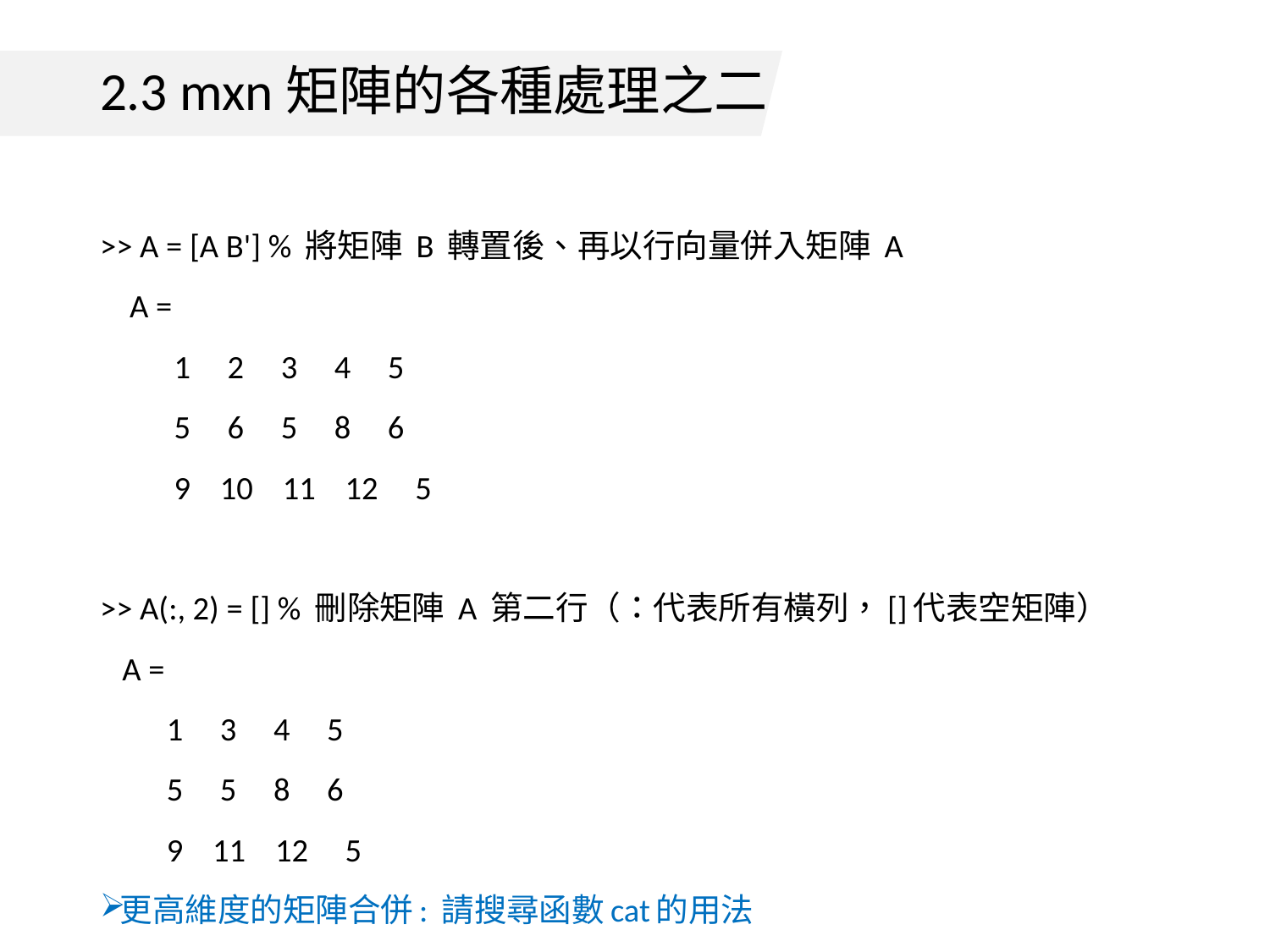

# 2.3 mxn矩陣的各種處理之二
>> A = [A B'] % 將矩陣 B 轉置後、再以行向量併入矩陣 A
    A =
          1     2     3     4     5
          5     6     5     8     6
          9    10    11    12     5

>> A(:, 2) = [] % 刪除矩陣 A 第二行（：代表所有橫列，[]代表空矩陣）
   A =
         1     3     4     5
         5     5     8     6
         9    11    12     5
更高維度的矩陣合併: 請搜尋函數cat的用法